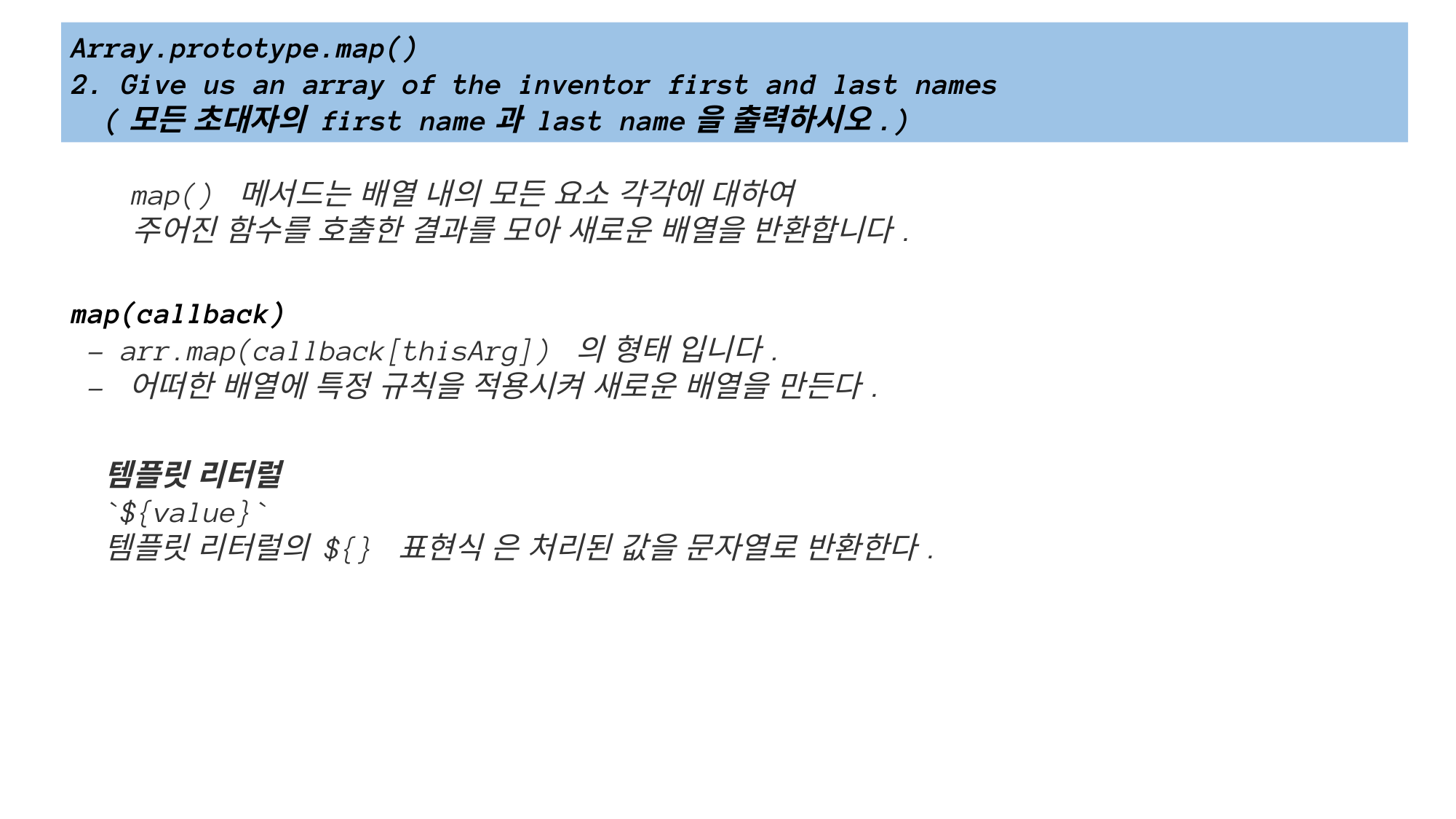

Array.prototype.map()
2. Give us an array of the inventor first and last names
  (모든 초대자의 first name과 last name을 출력하시오.)
map() 메서드는 배열 내의 모든 요소 각각에 대하여
주어진 함수를 호출한 결과를 모아 새로운 배열을 반환합니다.
map(callback)
 - arr.map(callback[thisArg]) 의 형태 입니다.
 - 어떠한 배열에 특정 규칙을 적용시켜 새로운 배열을 만든다.
템플릿 리터럴
`${value}`
템플릿 리터럴의 ${} 표현식 은 처리된 값을 문자열로 반환한다.